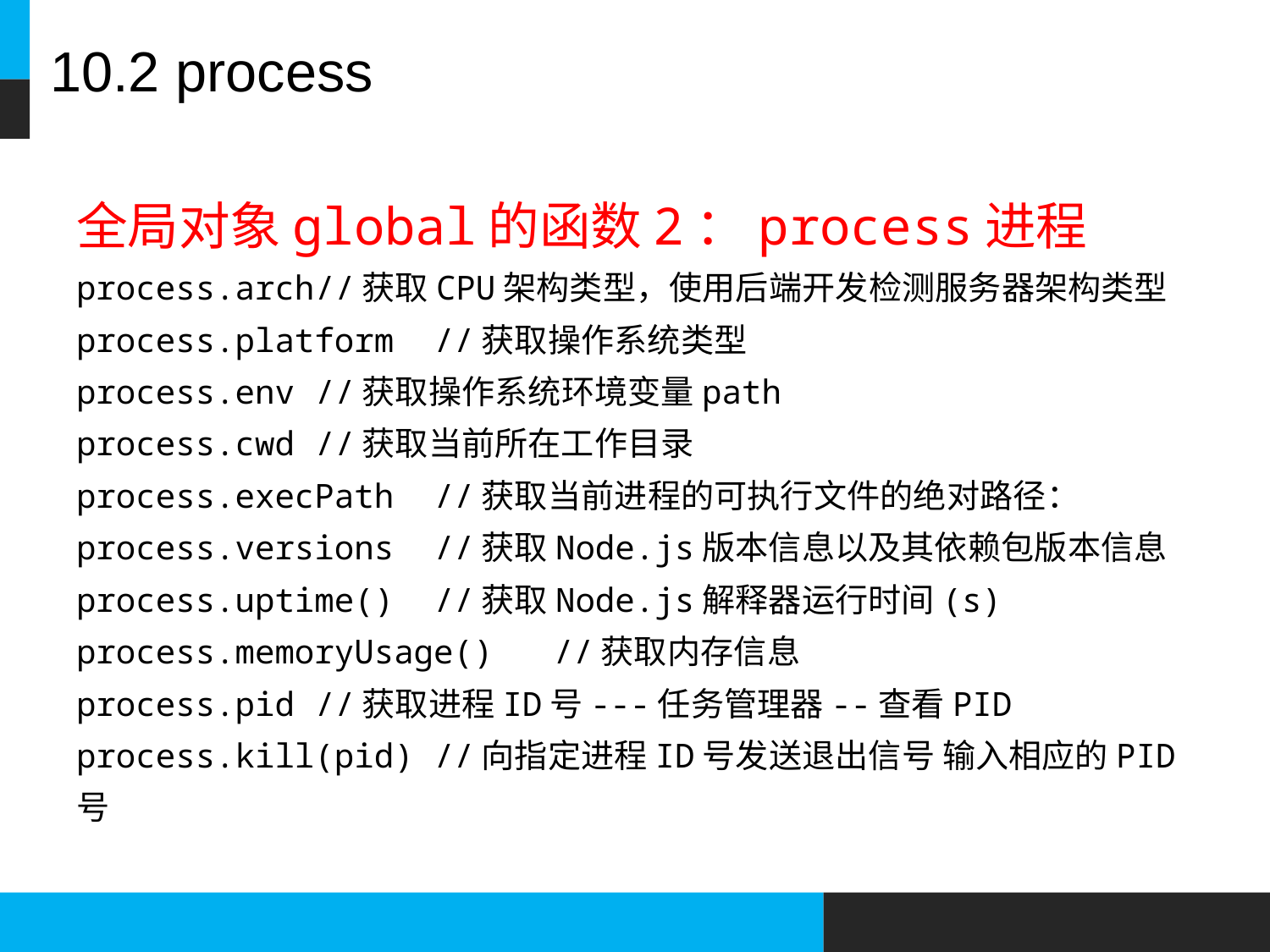

# 10.2 process
全局对象global的函数2：process进程
process.arch	//获取CPU架构类型，使用后端开发检测服务器架构类型
process.platform	//获取操作系统类型
process.env		//获取操作系统环境变量path
process.cwd		//获取当前所在工作目录
process.execPath	//获取当前进程的可执行文件的绝对路径：
process.versions	//获取Node.js版本信息以及其依赖包版本信息
process.uptime()	//获取Node.js解释器运行时间(s)
process.memoryUsage()	//获取内存信息
process.pid		//获取进程ID号---任务管理器--查看PID
process.kill(pid)	//向指定进程ID号发送退出信号 输入相应的PID号